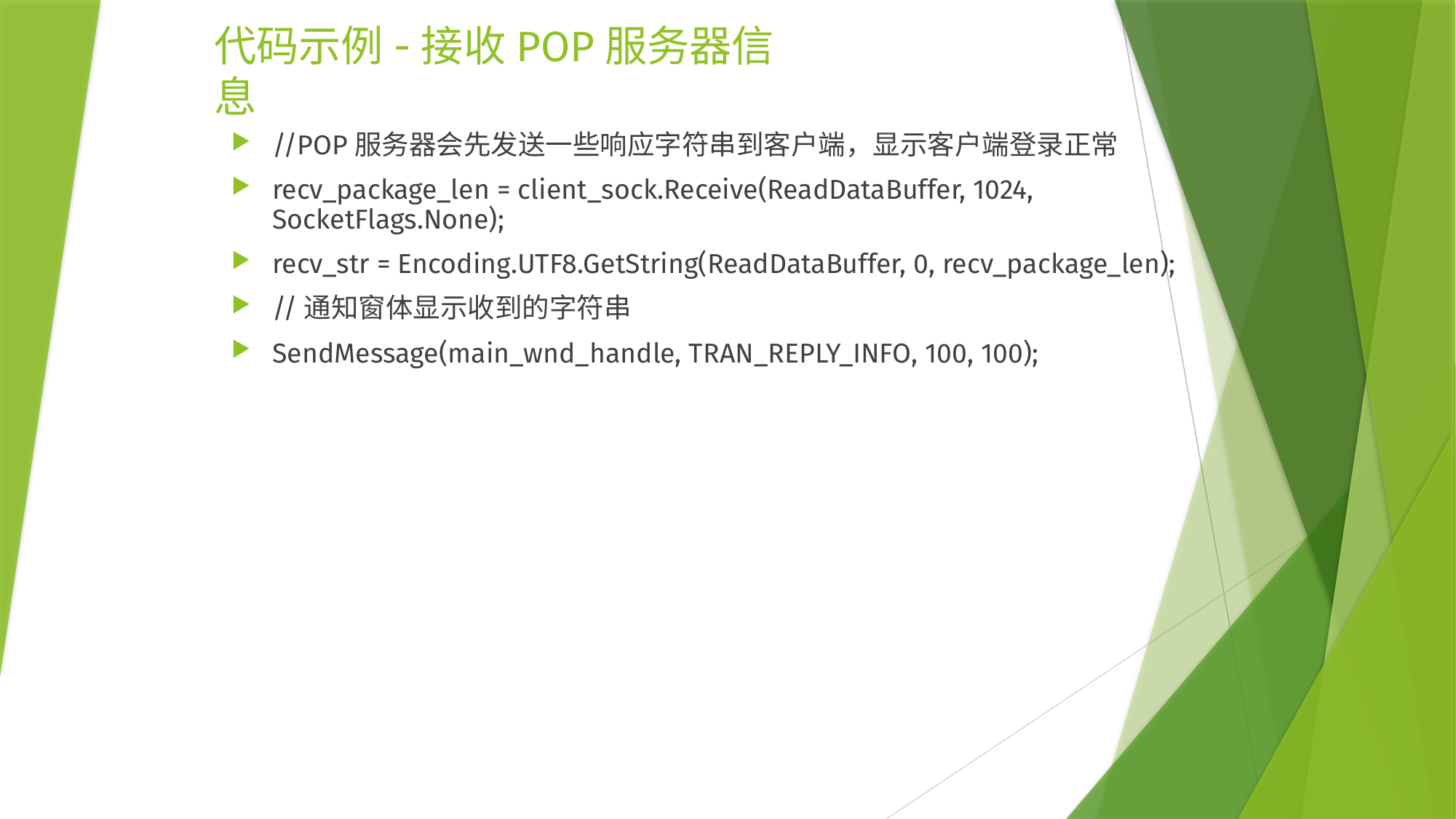

代码示例-接收POP服务器信息
//POP服务器会先发送一些响应字符串到客户端，显示客户端登录正常
recv_package_len = client_sock.Receive(ReadDataBuffer, 1024, SocketFlags.None);
recv_str = Encoding.UTF8.GetString(ReadDataBuffer, 0, recv_package_len);
//通知窗体显示收到的字符串
SendMessage(main_wnd_handle, TRAN_REPLY_INFO, 100, 100);